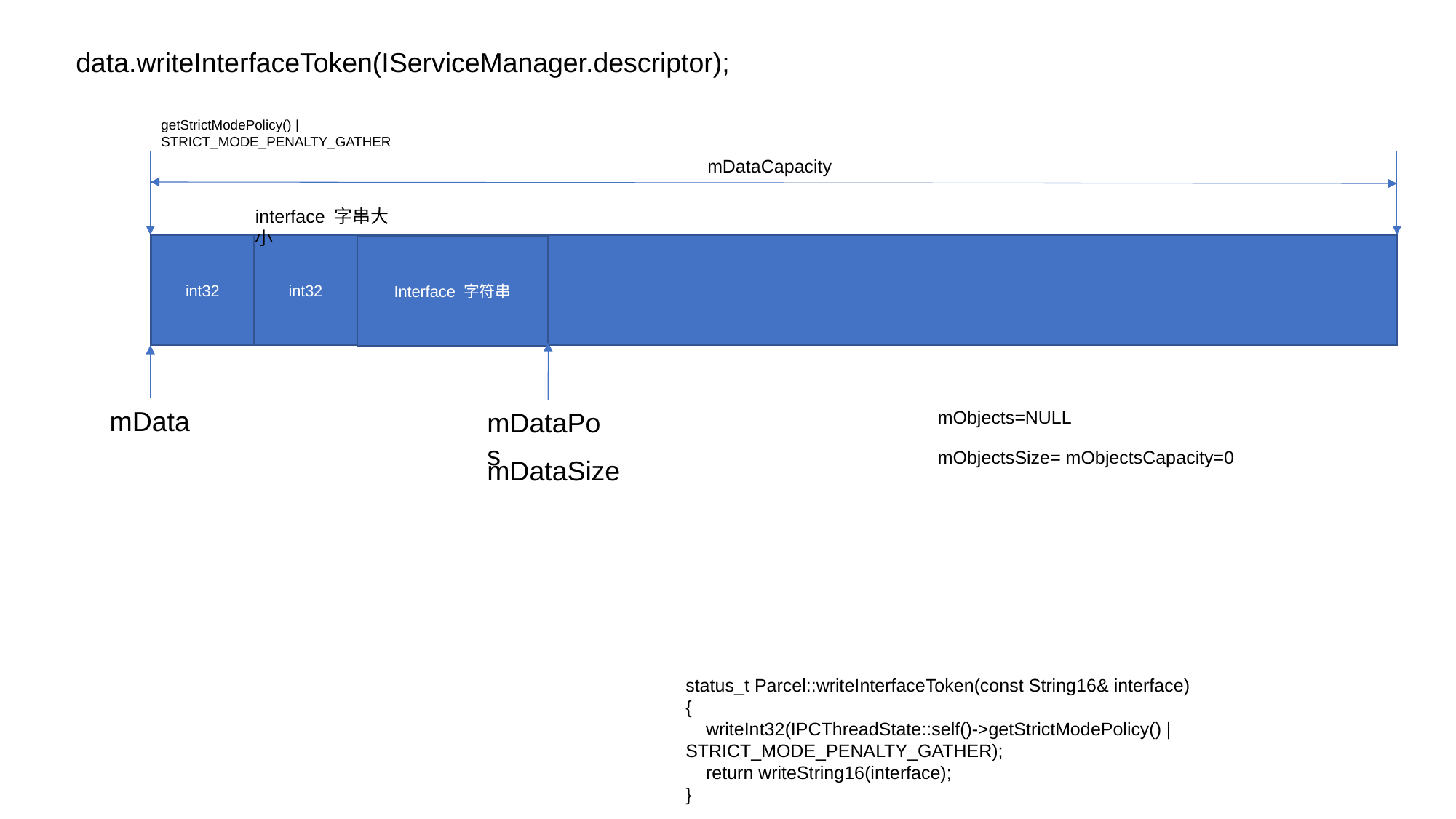

data.writeInterfaceToken(IServiceManager.descriptor);

getStrictModePolicy() | STRICT_MODE_PENALTY_GATHER
mDataCapacity
interface 字串大小

int32
int32
Interface 字符串
mData
mDataPos
mObjects=NULL
mObjectsSize= mObjectsCapacity=0
mDataSize
status_t Parcel::writeInterfaceToken(const String16& interface)
{
    writeInt32(IPCThreadState::self()->getStrictModePolicy() | STRICT_MODE_PENALTY_GATHER);
    return writeString16(interface);
}